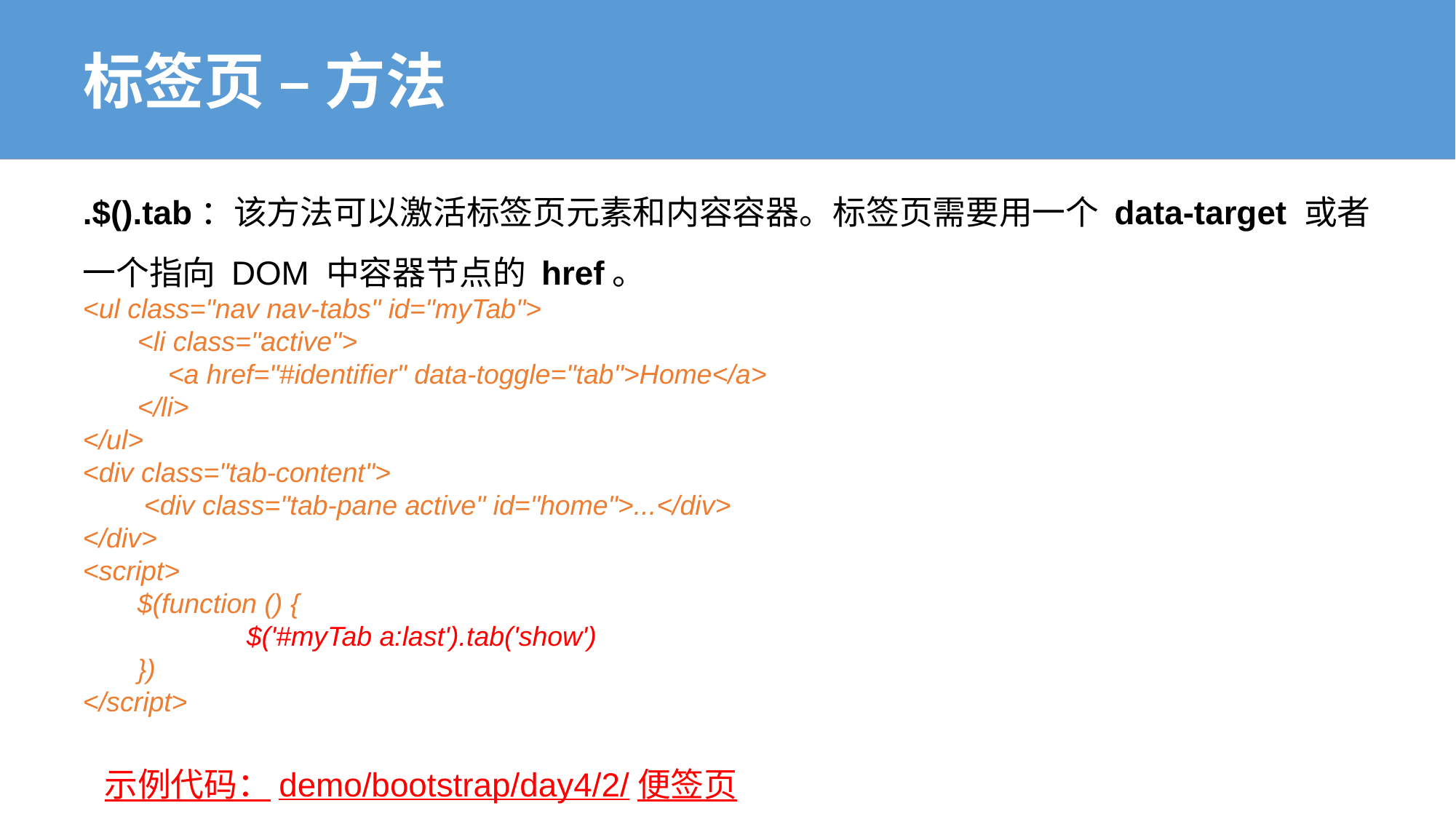

# 标签页 – 方法
.$().tab：该方法可以激活标签页元素和内容容器。标签页需要用一个 data-target 或者一个指向 DOM 中容器节点的 href。
<ul class="nav nav-tabs" id="myTab">
<li class="active">
    <a href="#identifier" data-toggle="tab">Home</a>
</li>
</ul>
<div class="tab-content">
        <div class="tab-pane active" id="home">...</div>
</div>
<script>
$(function () {
	$('#myTab a:last').tab('show')
})
</script>
示例代码：demo/bootstrap/day4/2/便签页